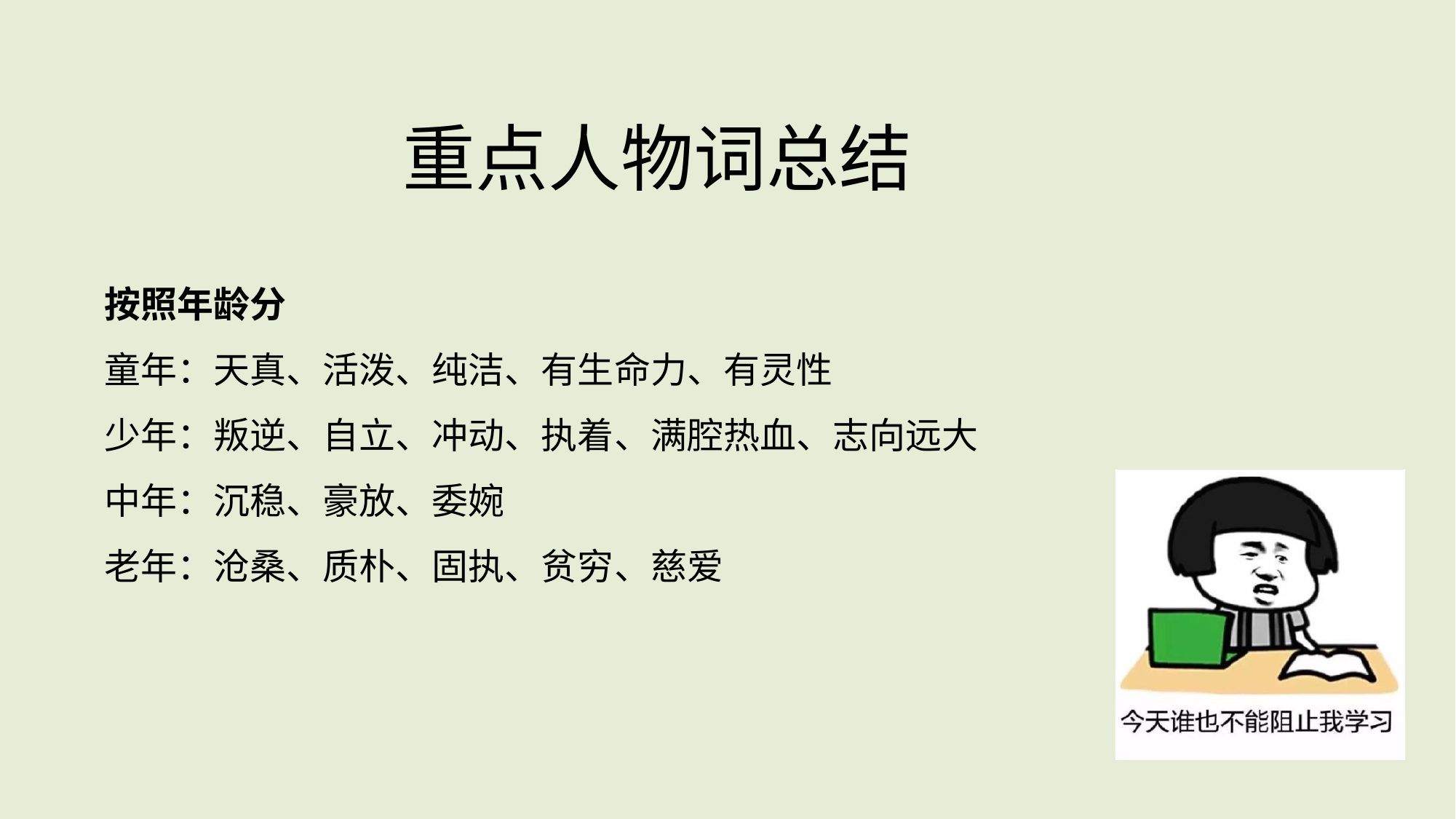

# 重点人物词总结
按照年龄分
童年：天真、活泼、纯洁、有生命力、有灵性
少年：叛逆、自立、冲动、执着、满腔热血、志向远大 中年：沉稳、豪放、委婉
老年：沧桑、质朴、固执、贫穷、慈爱